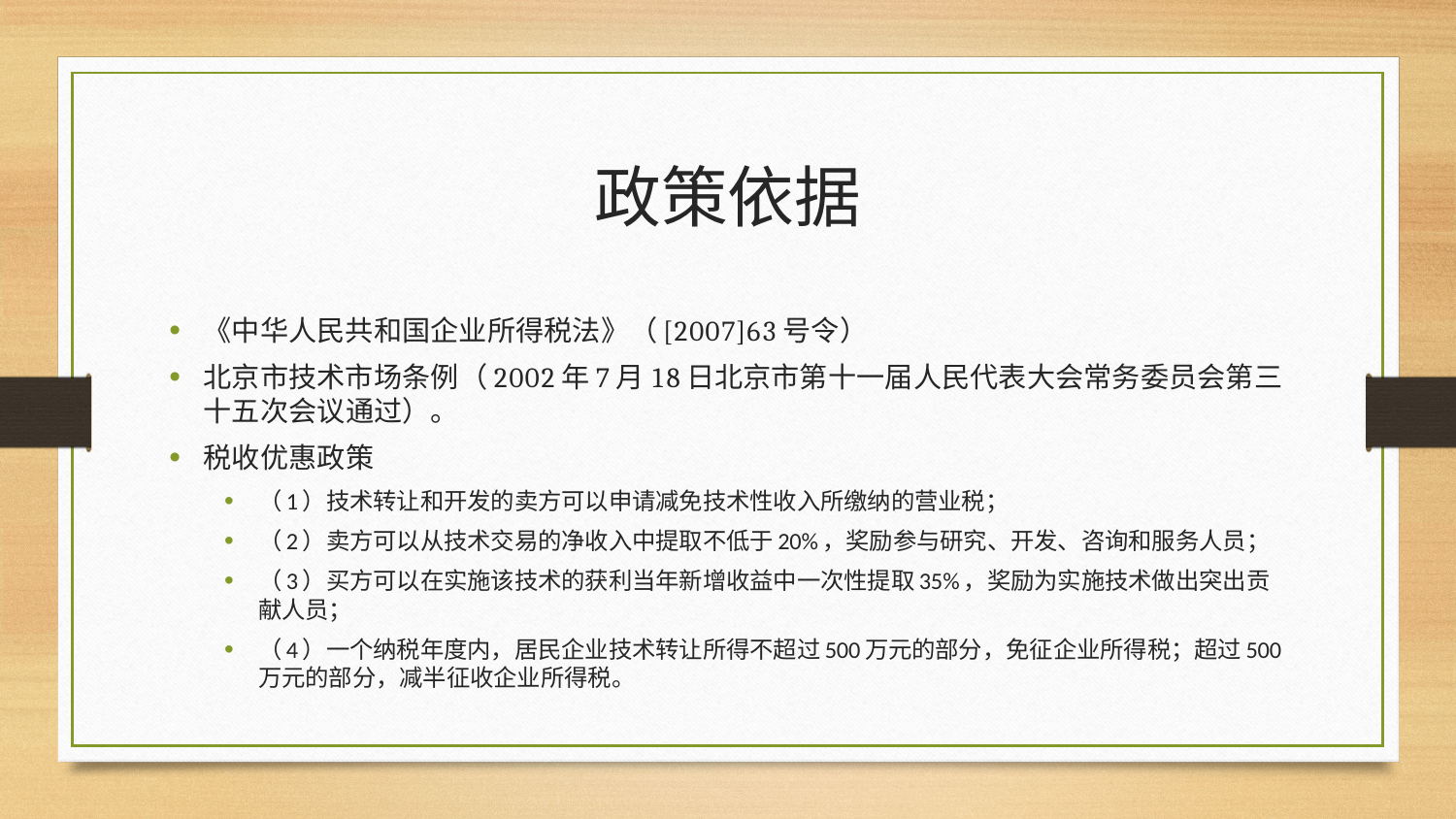

# 政策依据
《中华人民共和国企业所得税法》（[2007]63号令）
北京市技术市场条例（2002年7月18日北京市第十一届人民代表大会常务委员会第三十五次会议通过）。
税收优惠政策
（1）技术转让和开发的卖方可以申请减免技术性收入所缴纳的营业税；
（2）卖方可以从技术交易的净收入中提取不低于20%，奖励参与研究、开发、咨询和服务人员；
（3）买方可以在实施该技术的获利当年新增收益中一次性提取35%，奖励为实施技术做出突出贡献人员；
（4）一个纳税年度内，居民企业技术转让所得不超过500万元的部分，免征企业所得税；超过500万元的部分，减半征收企业所得税。